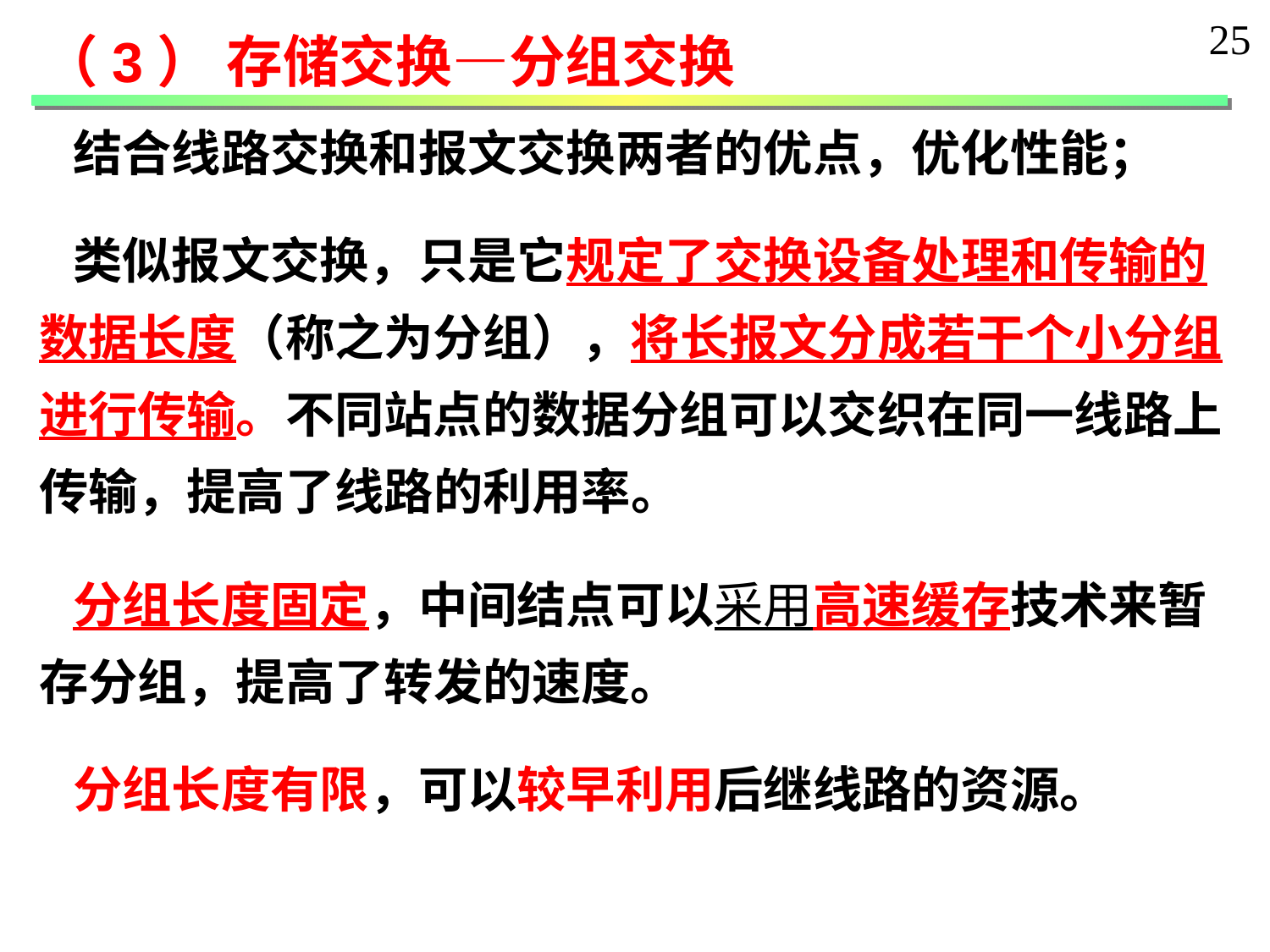

25
（3） 存储交换—分组交换

  结合线路交换和报文交换两者的优点，优化性能；
  类似报文交换，只是它规定了交换设备处理和传输的数据长度（称之为分组），将长报文分成若干个小分组进行传输。不同站点的数据分组可以交织在同一线路上传输，提高了线路的利用率。
  分组长度固定，中间结点可以采用高速缓存技术来暂存分组，提高了转发的速度。
  分组长度有限，可以较早利用后继线路的资源。